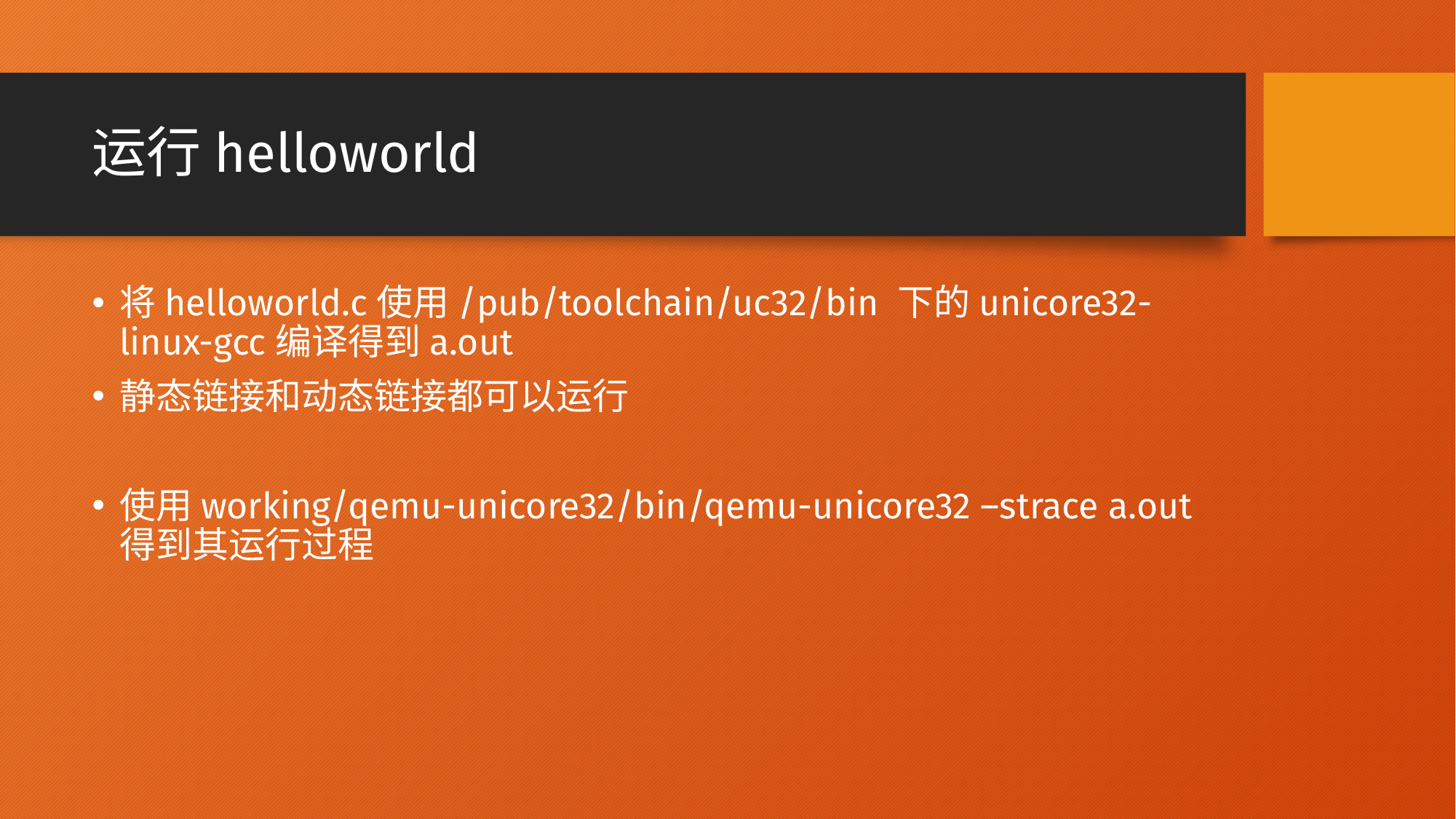

# 运行helloworld
将helloworld.c使用/pub/toolchain/uc32/bin 下的unicore32-linux-gcc编译得到a.out
静态链接和动态链接都可以运行

使用working/qemu-unicore32/bin/qemu-unicore32 –strace a.out 得到其运行过程